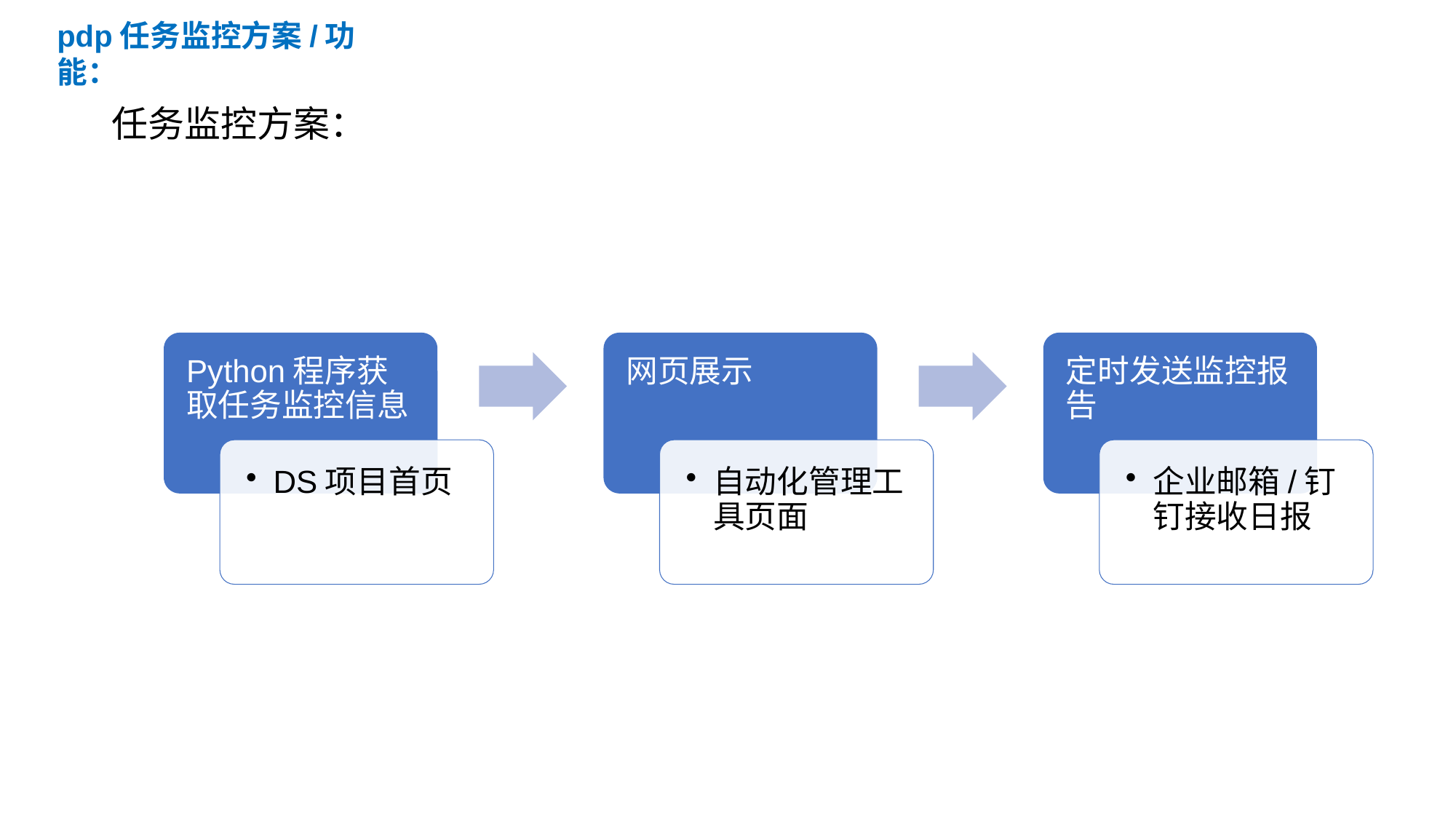

pdp任务监控方案/功能：
Python程序获取任务监控信息
DS项目首页

网页展示
自动化管理工具页面

定时发送监控报告
企业邮箱/钉钉接收日报
任务监控方案：